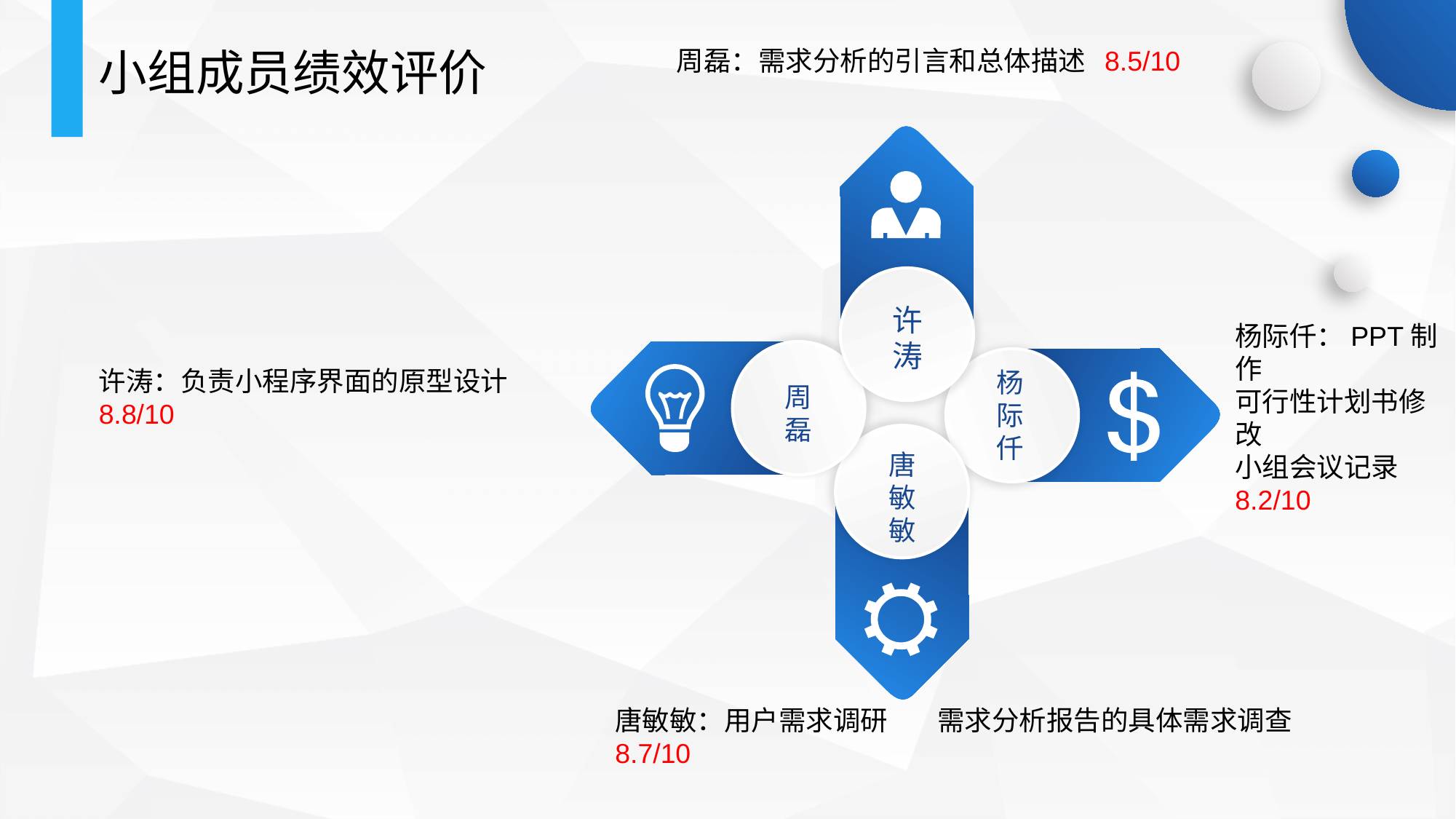

小组成员绩效评价
周磊：需求分析的引言和总体描述  8.5/10

许涛

杨际仟：PPT制作
可行性计划书修改
小组会议记录
8.2/10

许涛：负责小程序界面的原型设计
8.8/10
杨际仟

周磊

唐敏敏

唐敏敏：用户需求调研        需求分析报告的具体需求调查8.7/10